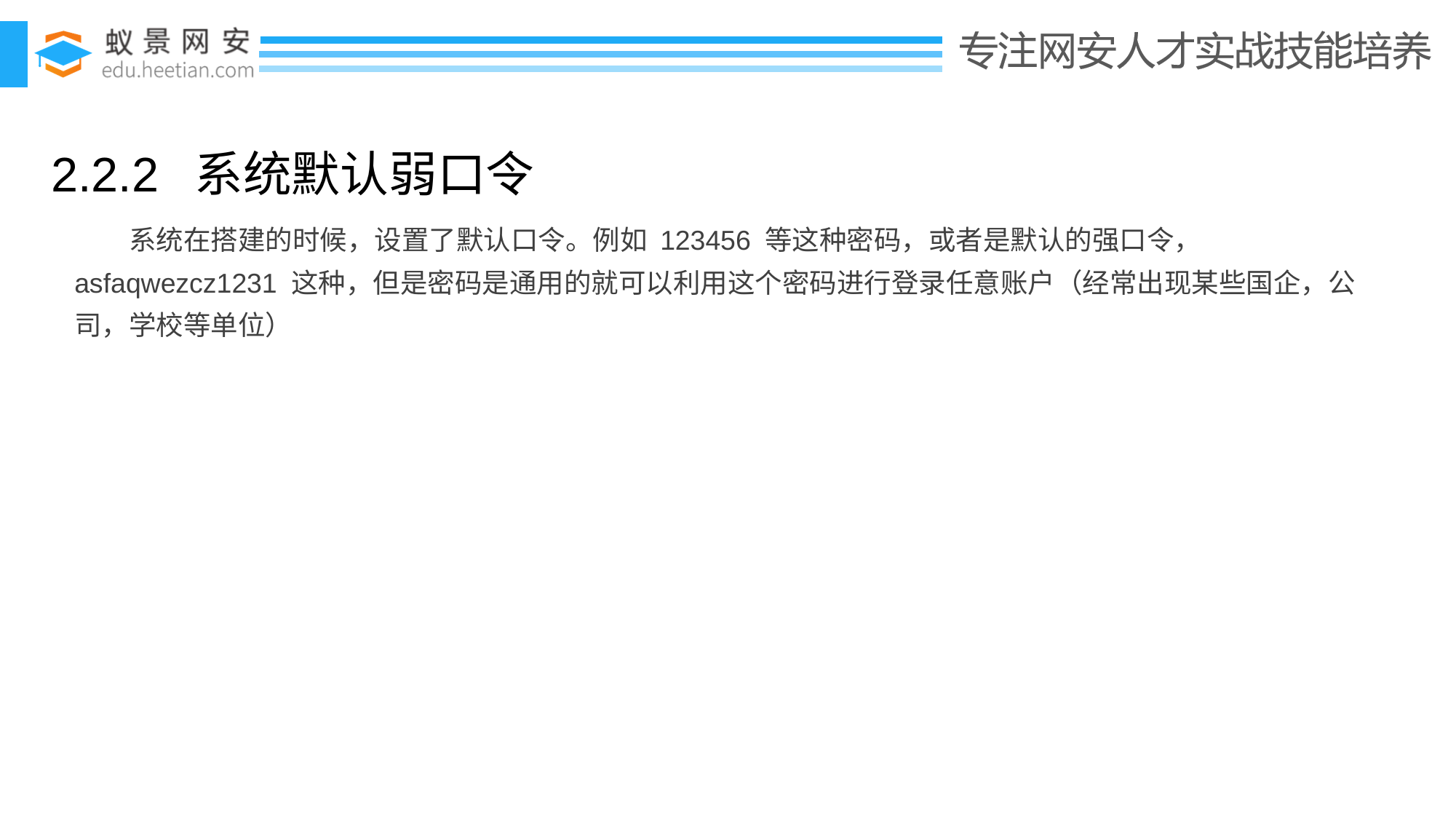

系统默认弱口令
2.2.2
系统在搭建的时候，设置了默认口令。例如 123456 等这种密码，或者是默认的强口令， asfaqwezcz1231 这种，但是密码是通用的就可以利用这个密码进行登录任意账户（经常出现某些国企，公司，学校等单位）